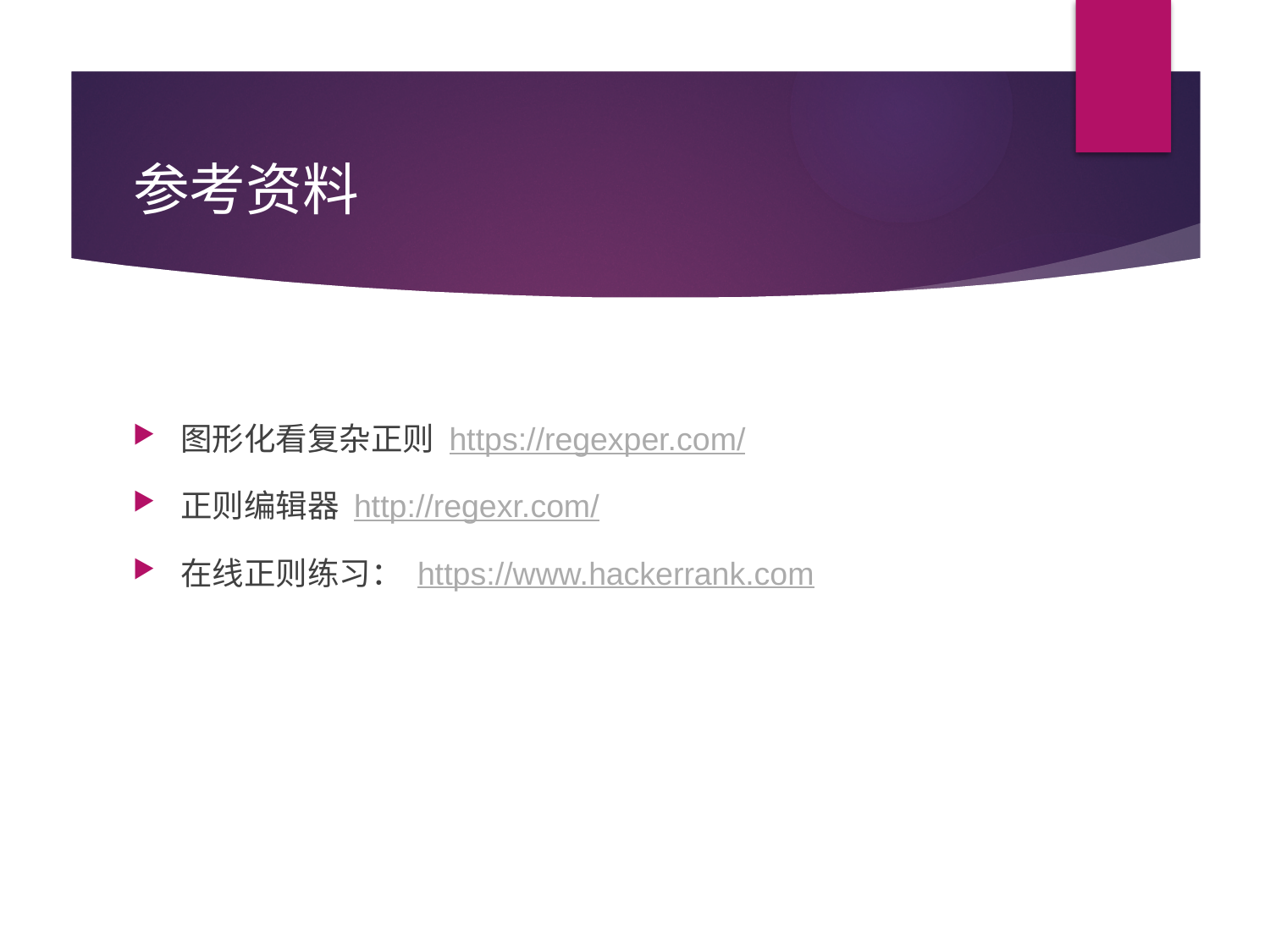

# 参考资料

图形化看复杂正则 https://regexper.com/
正则编辑器 http://regexr.com/
在线正则练习： https://www.hackerrank.com